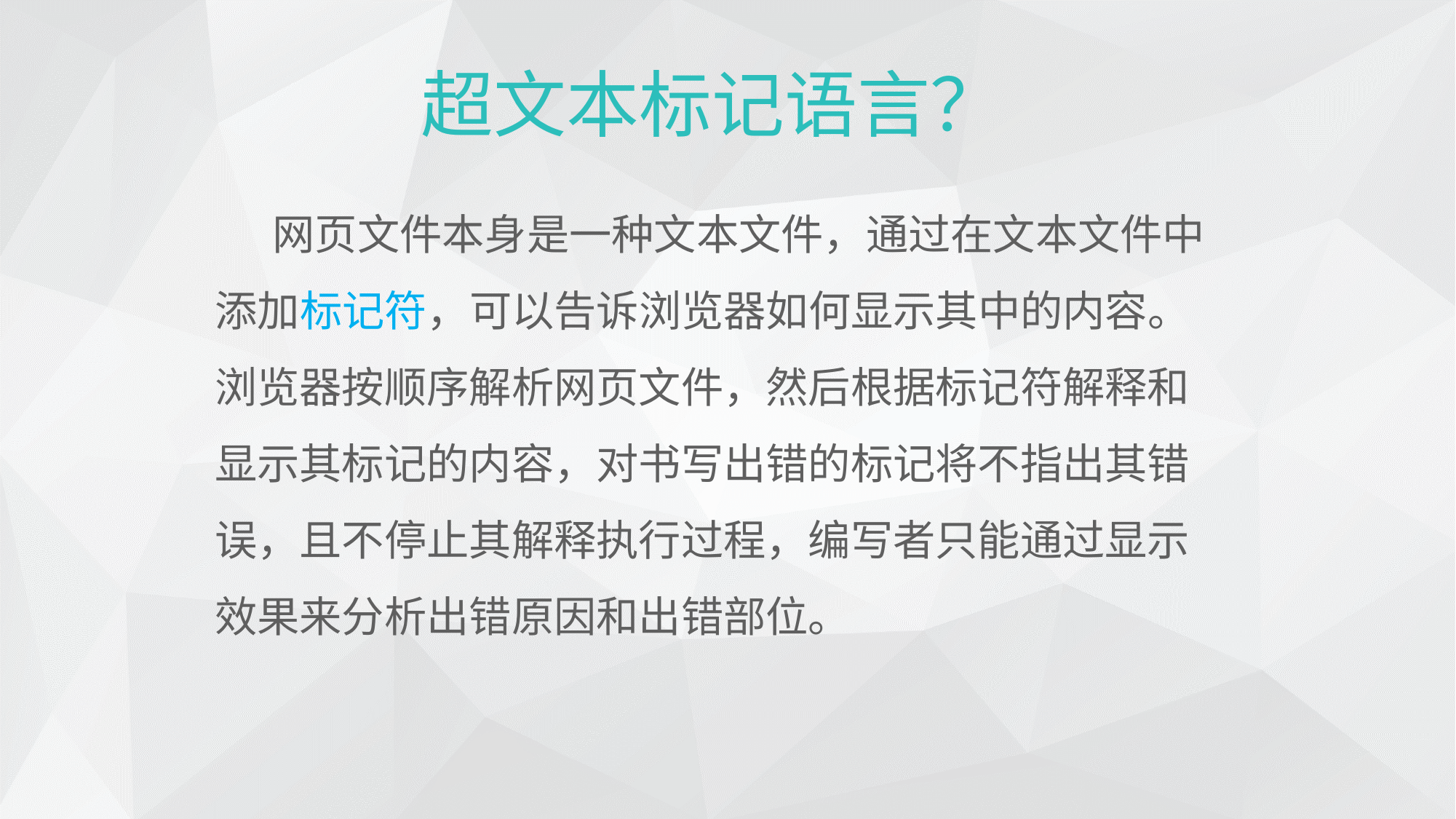

超文本标记语言？
     网页文件本身是一种文本文件，通过在文本文件中添加标记符，可以告诉浏览器如何显示其中的内容。浏览器按顺序解析网页文件，然后根据标记符解释和显示其标记的内容，对书写出错的标记将不指出其错误，且不停止其解释执行过程，编写者只能通过显示效果来分析出错原因和出错部位。